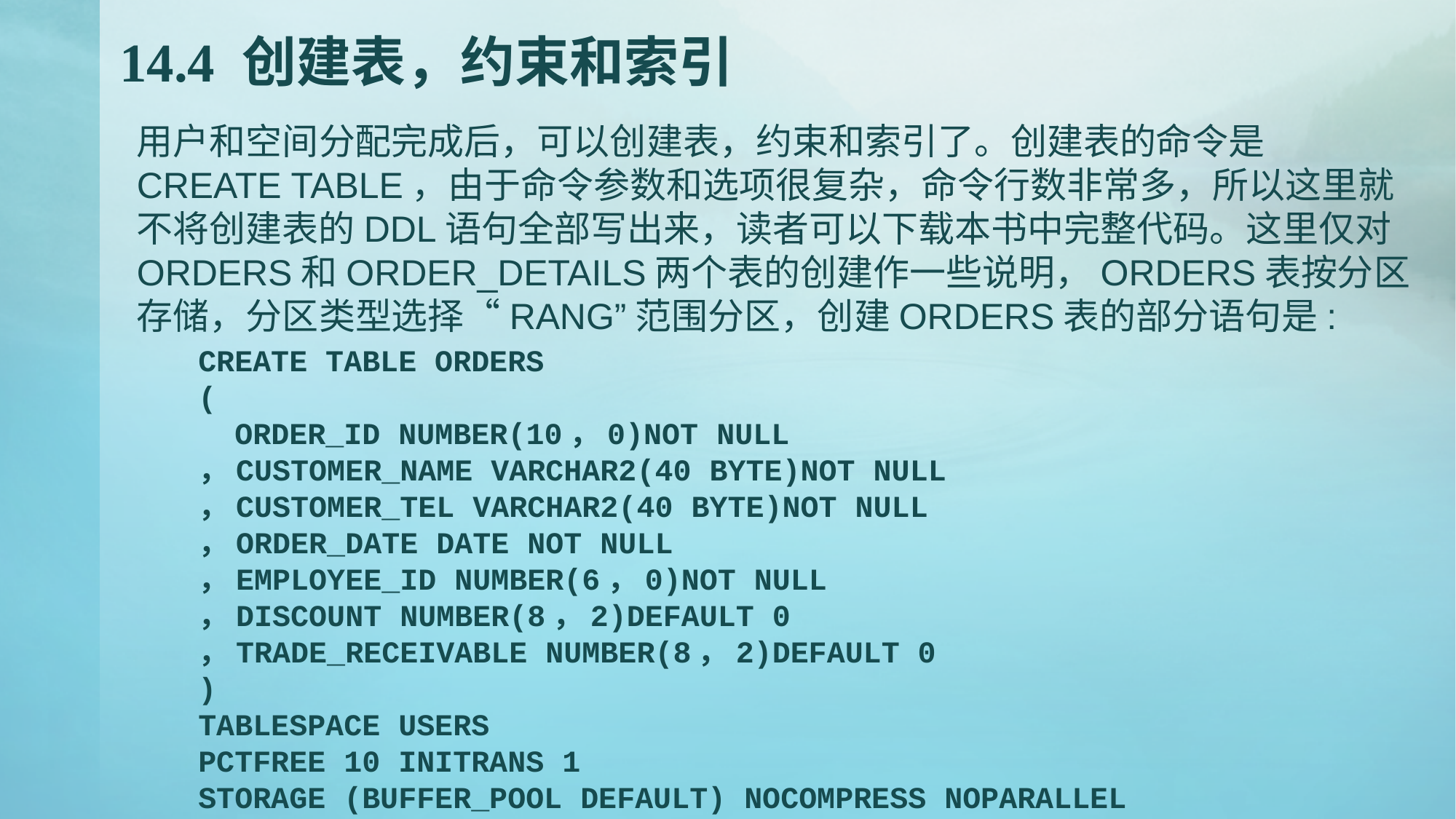

# 14.4 创建表，约束和索引
用户和空间分配完成后，可以创建表，约束和索引了。创建表的命令是CREATE TABLE，由于命令参数和选项很复杂，命令行数非常多，所以这里就不将创建表的DDL语句全部写出来，读者可以下载本书中完整代码。这里仅对ORDERS和ORDER_DETAILS两个表的创建作一些说明，ORDERS表按分区存储，分区类型选择“RANG”范围分区，创建ORDERS表的部分语句是:
CREATE TABLE ORDERS
(
  ORDER_ID NUMBER(10，0)NOT NULL
，CUSTOMER_NAME VARCHAR2(40 BYTE)NOT NULL
，CUSTOMER_TEL VARCHAR2(40 BYTE)NOT NULL
，ORDER_DATE DATE NOT NULL
，EMPLOYEE_ID NUMBER(6，0)NOT NULL
，DISCOUNT NUMBER(8，2)DEFAULT 0
，TRADE_RECEIVABLE NUMBER(8，2)DEFAULT 0
)
TABLESPACE USERS
PCTFREE 10 INITRANS 1
STORAGE (BUFFER_POOL DEFAULT) NOCOMPRESS NOPARALLEL